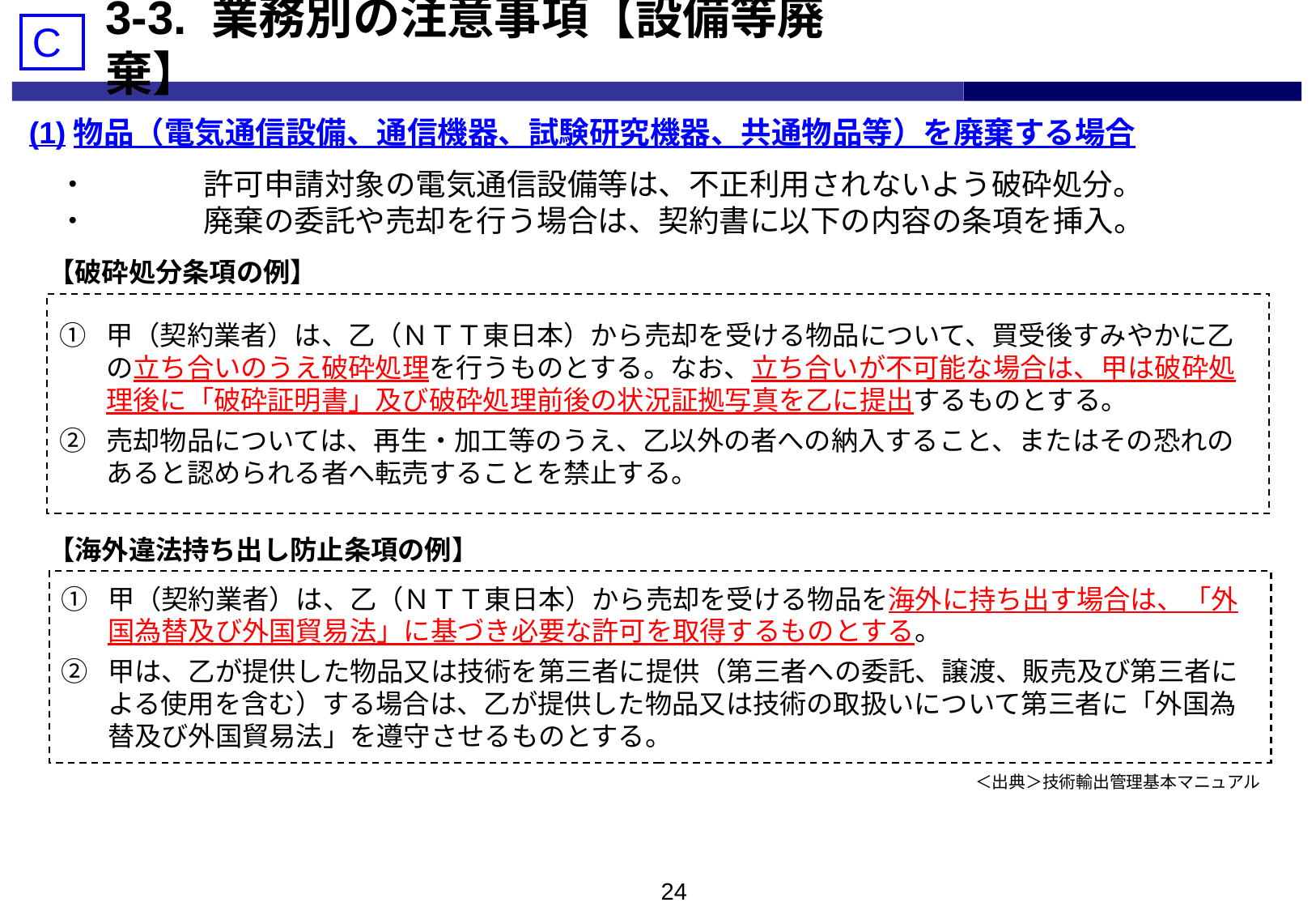

3-3. 業務別の注意事項【設備等廃棄】

(1)物品（電気通信設備、通信機器、試験研究機器、共通物品等）を廃棄する場合
・	許可申請対象の電気通信設備等は、不正利用されないよう破砕処分。
・	廃棄の委託や売却を行う場合は、契約書に以下の内容の条項を挿入。
【破砕処分条項の例】
① 	甲（契約業者）は、乙（ＮＴＴ東日本）から売却を受ける物品について、買受後すみやかに乙の立ち合いのうえ破砕処理を行うものとする。なお、立ち合いが不可能な場合は、甲は破砕処理後に「破砕証明書」及び破砕処理前後の状況証拠写真を乙に提出するものとする。
② 	売却物品については、再生・加工等のうえ、乙以外の者への納入すること、またはその恐れのあると認められる者へ転売することを禁止する。
【海外違法持ち出し防止条項の例】
① 	甲（契約業者）は、乙（ＮＴＴ東日本）から売却を受ける物品を海外に持ち出す場合は、「外国為替及び外国貿易法」に基づき必要な許可を取得するものとする。
② 	甲は、乙が提供した物品又は技術を第三者に提供（第三者への委託、譲渡、販売及び第三者による使用を含む）する場合は、乙が提供した物品又は技術の取扱いについて第三者に「外国為替及び外国貿易法」を遵守させるものとする。
＜出典＞技術輸出管理基本マニュアル
24